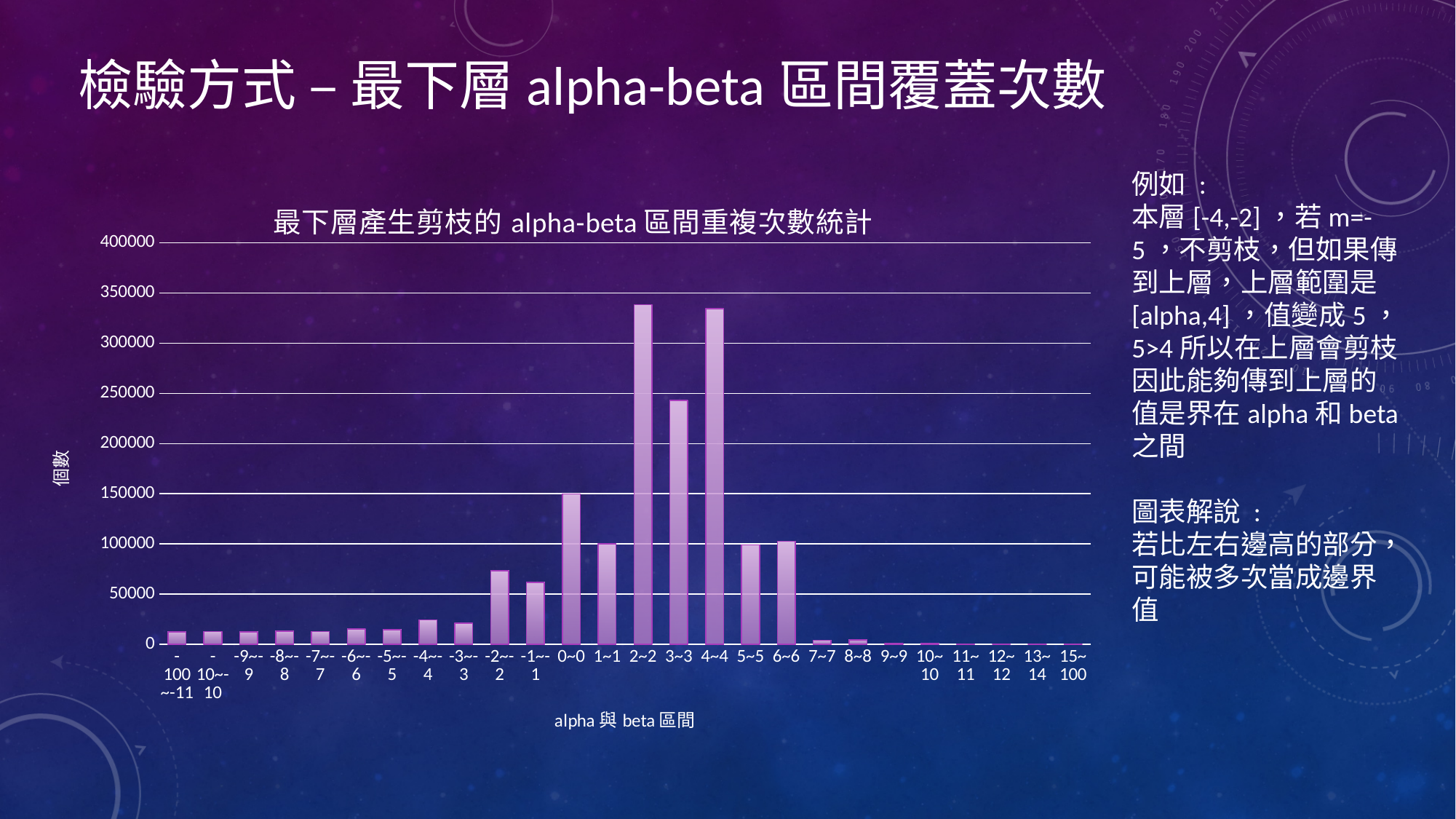

檢驗方式 – 最下層alpha-beta區間覆蓋次數
例如 :
本層[-4,-2]，若m=-5，不剪枝，但如果傳到上層，上層範圍是[alpha,4]，值變成5，5>4所以在上層會剪枝
因此能夠傳到上層的值是界在alpha和beta之間

圖表解說 :
若比左右邊高的部分，可能被多次當成邊界值

### Chart: 最下層產生剪枝的alpha-beta區間重複次數統計

| Category |  |
|---|---|
| -100~-11 | 12511.0 |
| -10~-10 | 12573.0 |
| -9~-9 | 12493.0 |
| -8~-8 | 13039.0 |
| -7~-7 | 12783.0 |
| -6~-6 | 15343.0 |
| -5~-5 | 14547.0 |
| -4~-4 | 24338.0 |
| -3~-3 | 20907.0 |
| -2~-2 | 73431.0 |
| -1~-1 | 61662.0 |
| 0~0 | 149759.0 |
| 1~1 | 100094.0 |
| 2~2 | 338544.0 |
| 3~3 | 242962.0 |
| 4~4 | 334327.0 |
| 5~5 | 99129.0 |
| 6~6 | 102739.0 |
| 7~7 | 4106.0 |
| 8~8 | 4513.0 |
| 9~9 | 748.0 |
| 10~10 | 822.0 |
| 11~11 | 125.0 |
| 12~12 | 128.0 |
| 13~14 | 25.0 |
| 15~100 | 0.0 |